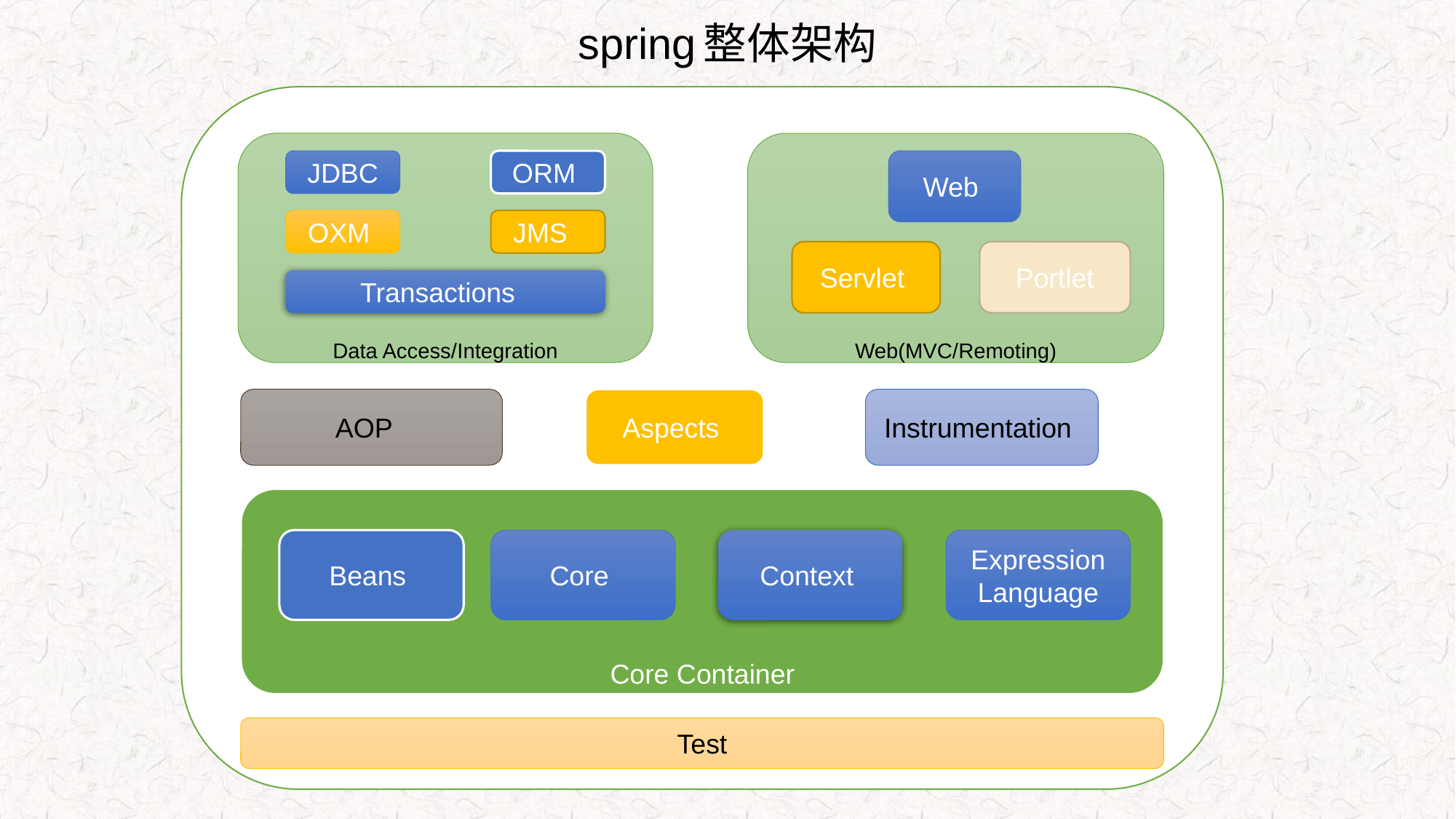

# spring整体架构

Data Access/Integration

Web(MVC/Remoting)
JDBC
ORM
Web
OXM
JMS
Servlet
Portlet
Transactions
AOP
Aspects
Instrumentation

Core Container
Beans
Core
Context
Expression Language
Test